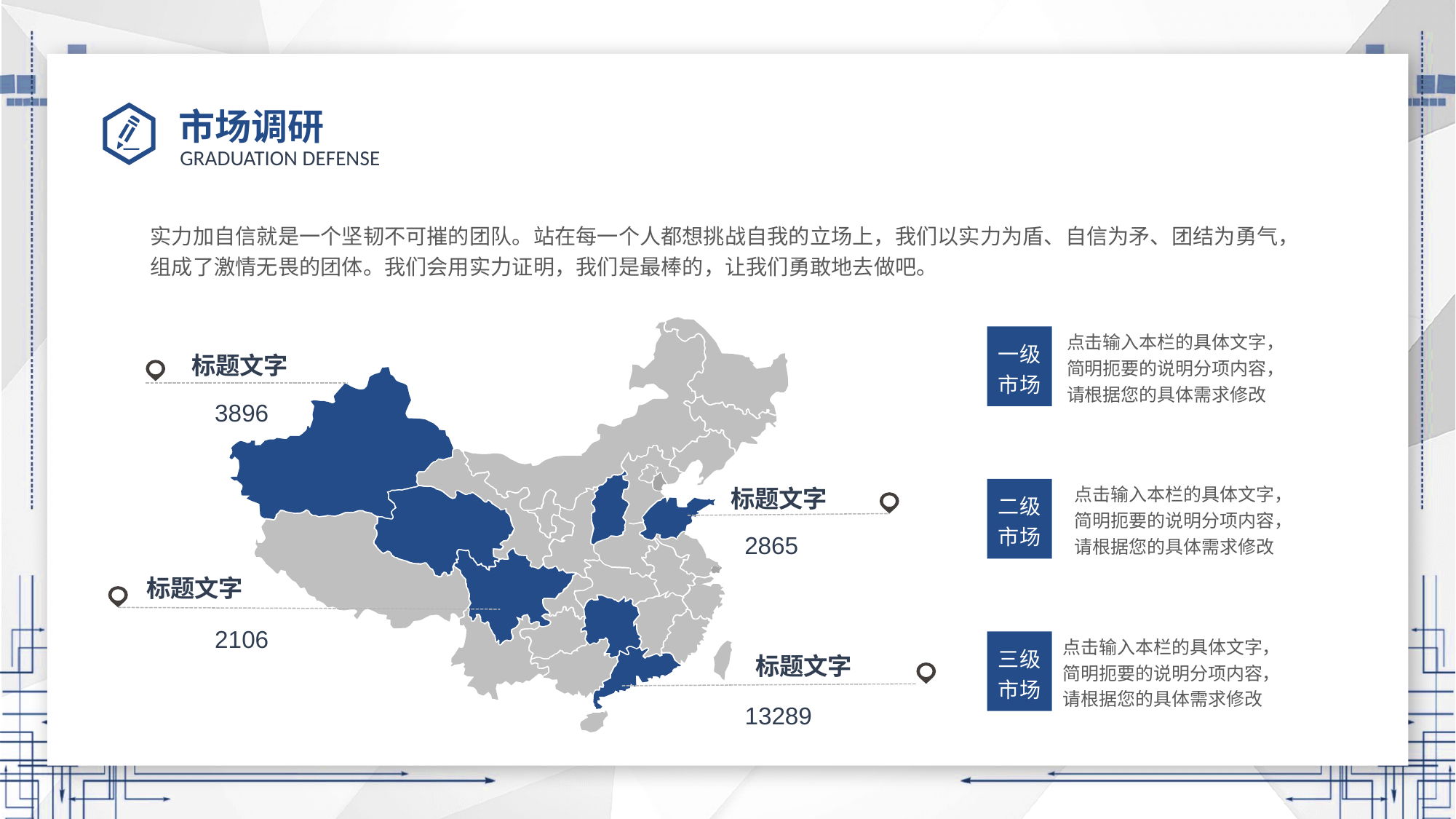

# 市场调研
实力加自信就是一个坚韧不可摧的团队。站在每一个人都想挑战自我的立场上，我们以实力为盾、自信为矛、团结为勇气，组成了激情无畏的团体。我们会用实力证明，我们是最棒的，让我们勇敢地去做吧。

标题文字

3896
标题文字

2865
标题文字

2106
标题文字

13289
一级市场
点击输入本栏的具体文字，简明扼要的说明分项内容，请根据您的具体需求修改
二级市场
点击输入本栏的具体文字，简明扼要的说明分项内容，请根据您的具体需求修改
三级市场
点击输入本栏的具体文字，简明扼要的说明分项内容，请根据您的具体需求修改